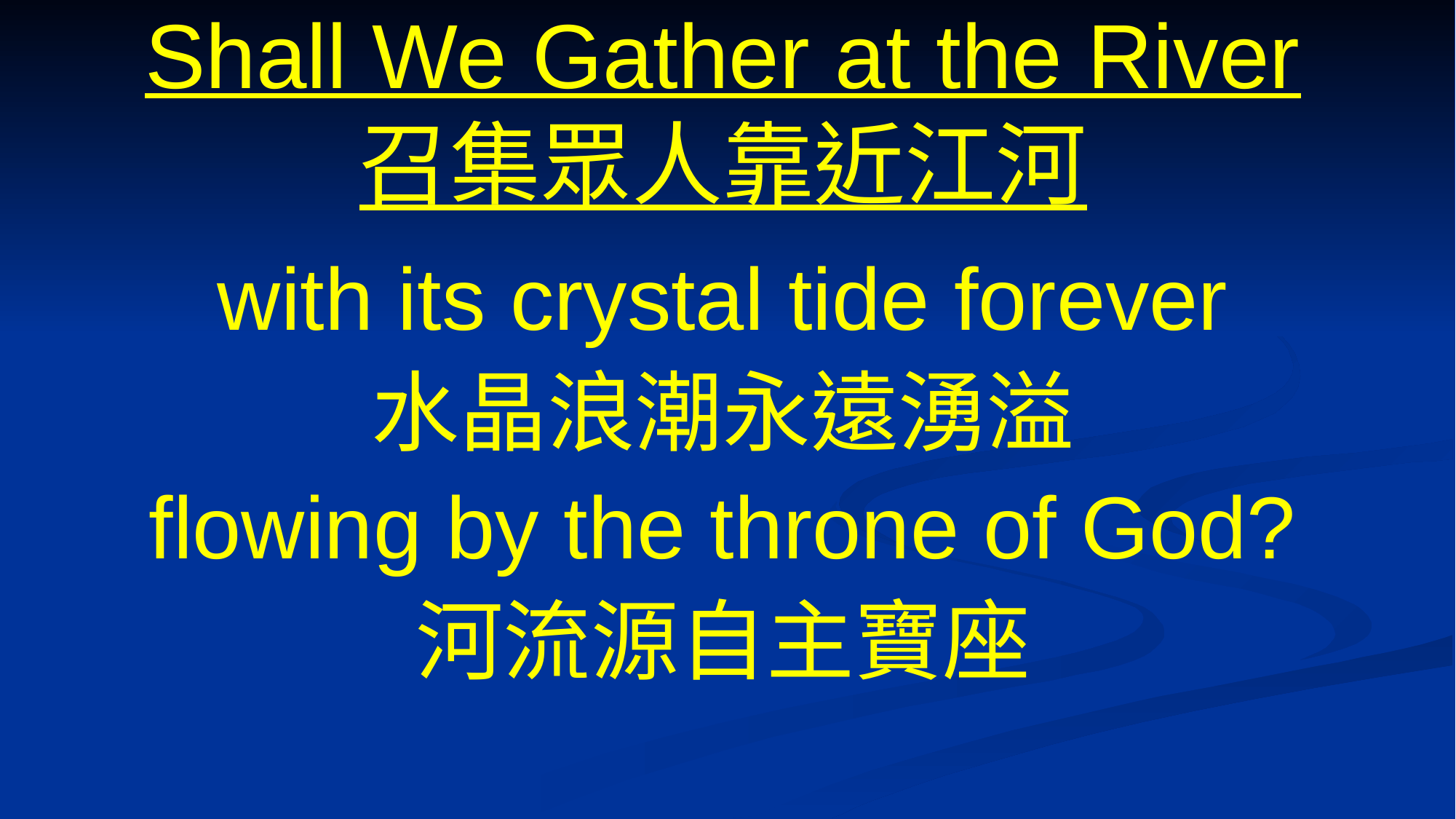

# Shall We Gather at the River 召集眾人靠近江河
with its crystal tide forever
水晶浪潮永遠湧溢
flowing by the throne of God?
河流源自主寶座